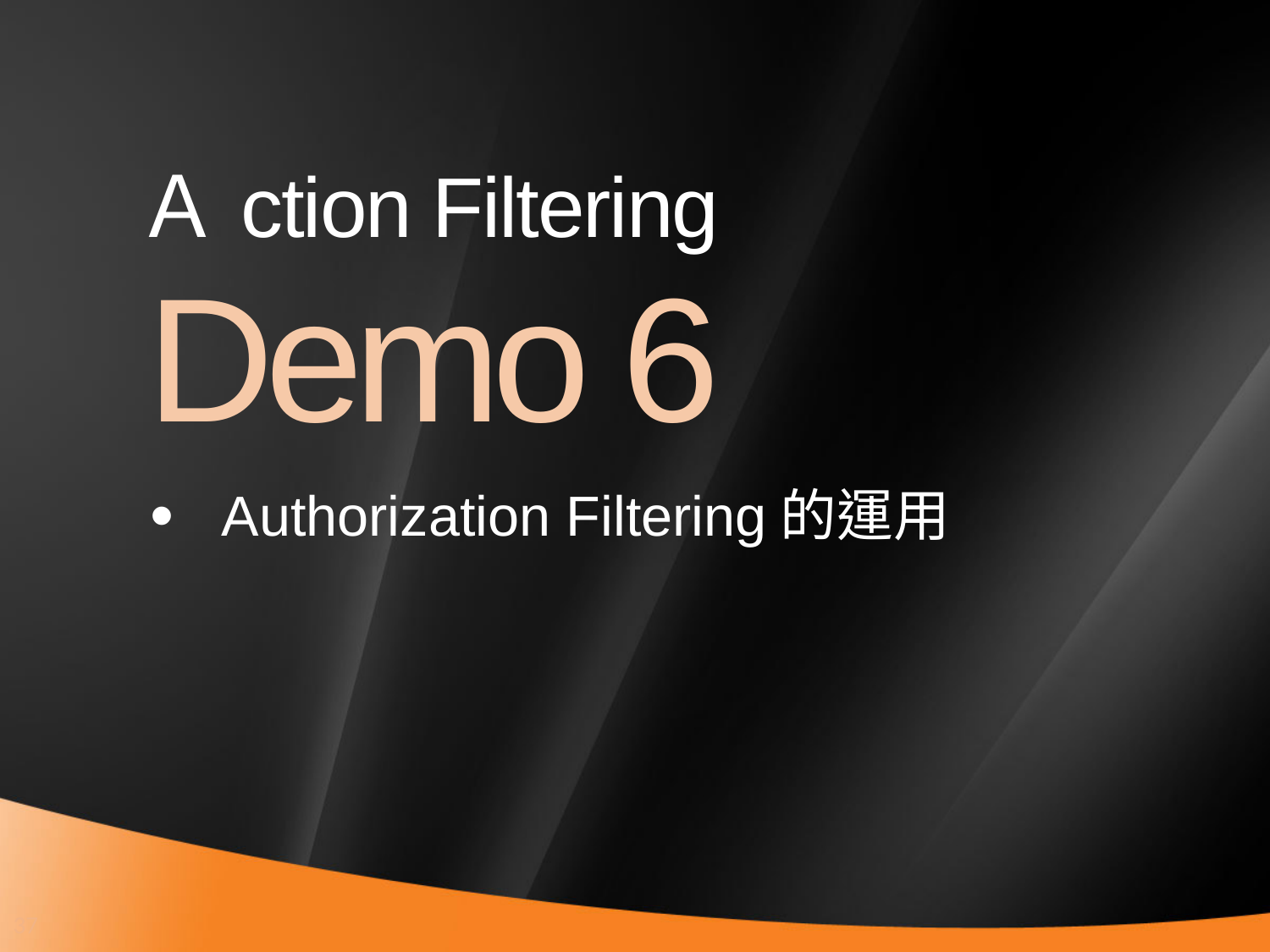

# Ａction Filtering
Demo 6
Authorization Filtering的運用